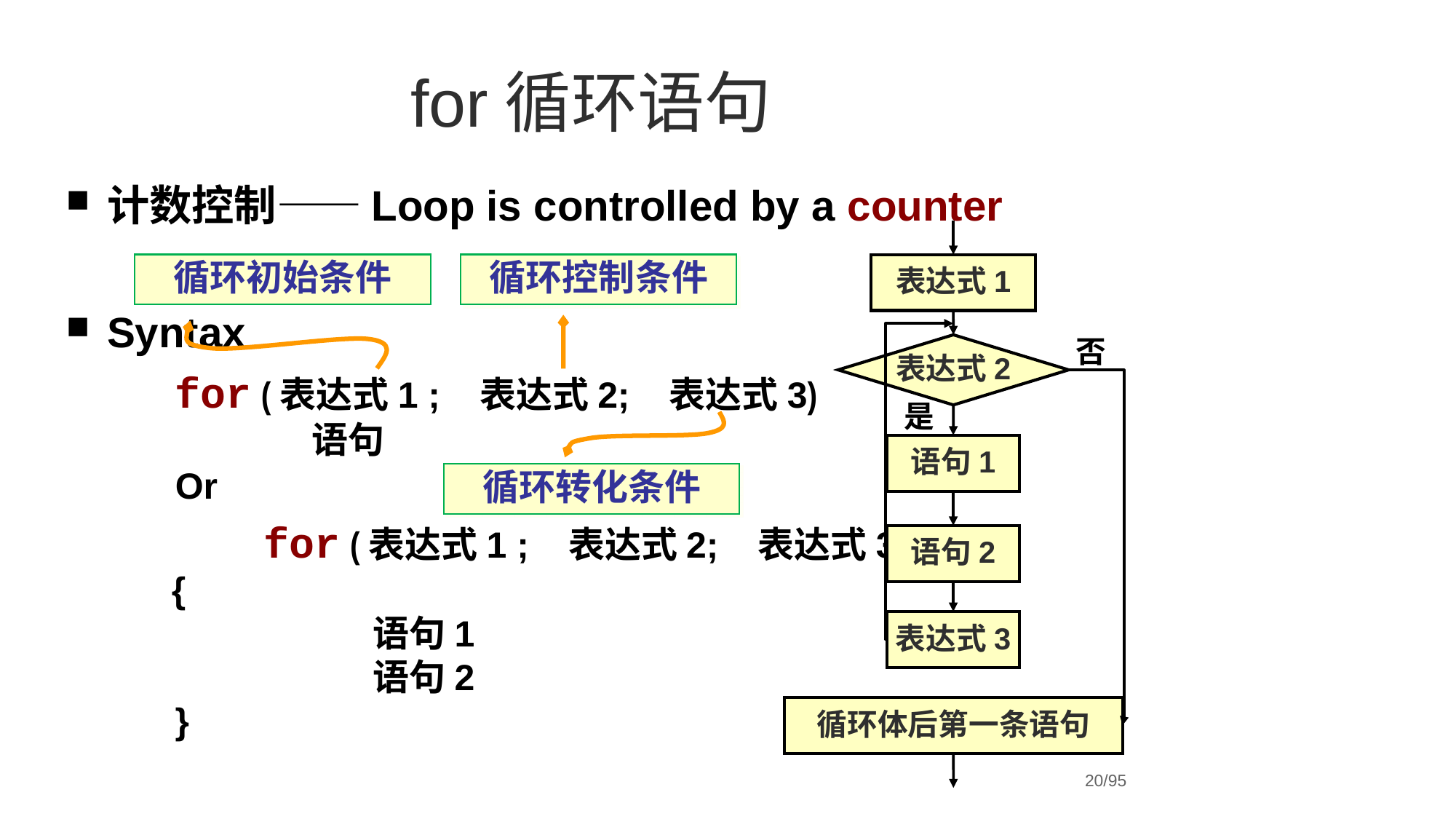

for循环语句
计数控制——Loop is controlled by a counter

Syntax
for (表达式1 ;   表达式2;   表达式3)
		语句
Or
		for (表达式1 ;   表达式2;   表达式3)
     {
			语句1
			语句2
	  }
循环初始条件
循环控制条件
表达式1
表达式2

表达式3
否
是
语句1
语句2

循环转化条件
循环体后第一条语句
20/95